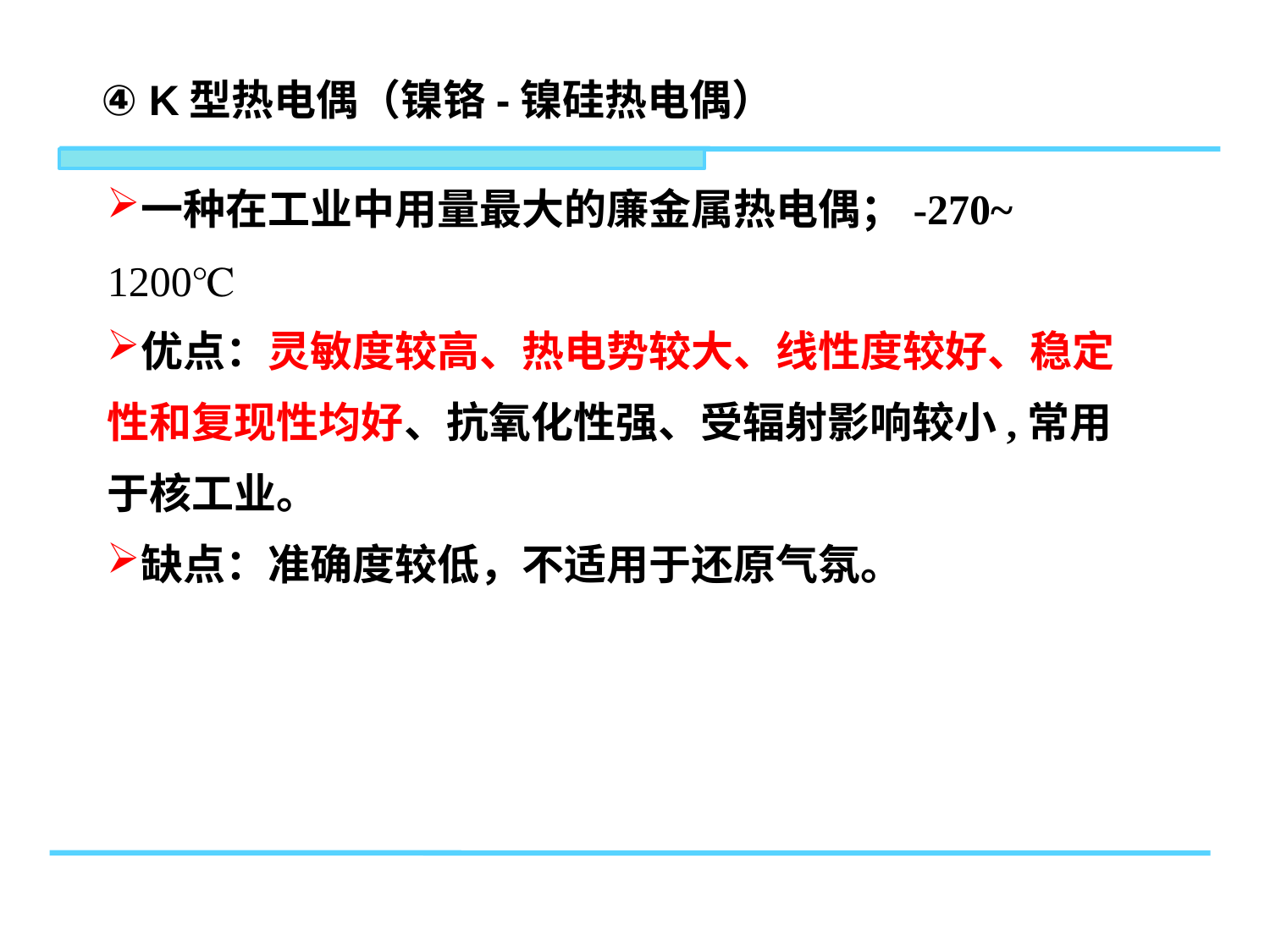

④ K型热电偶（镍铬-镍硅热电偶）
一种在工业中用量最大的廉金属热电偶；-270~ 1200℃
优点：灵敏度较高、热电势较大、线性度较好、稳定性和复现性均好、抗氧化性强、受辐射影响较小,常用于核工业。
缺点：准确度较低，不适用于还原气氛。